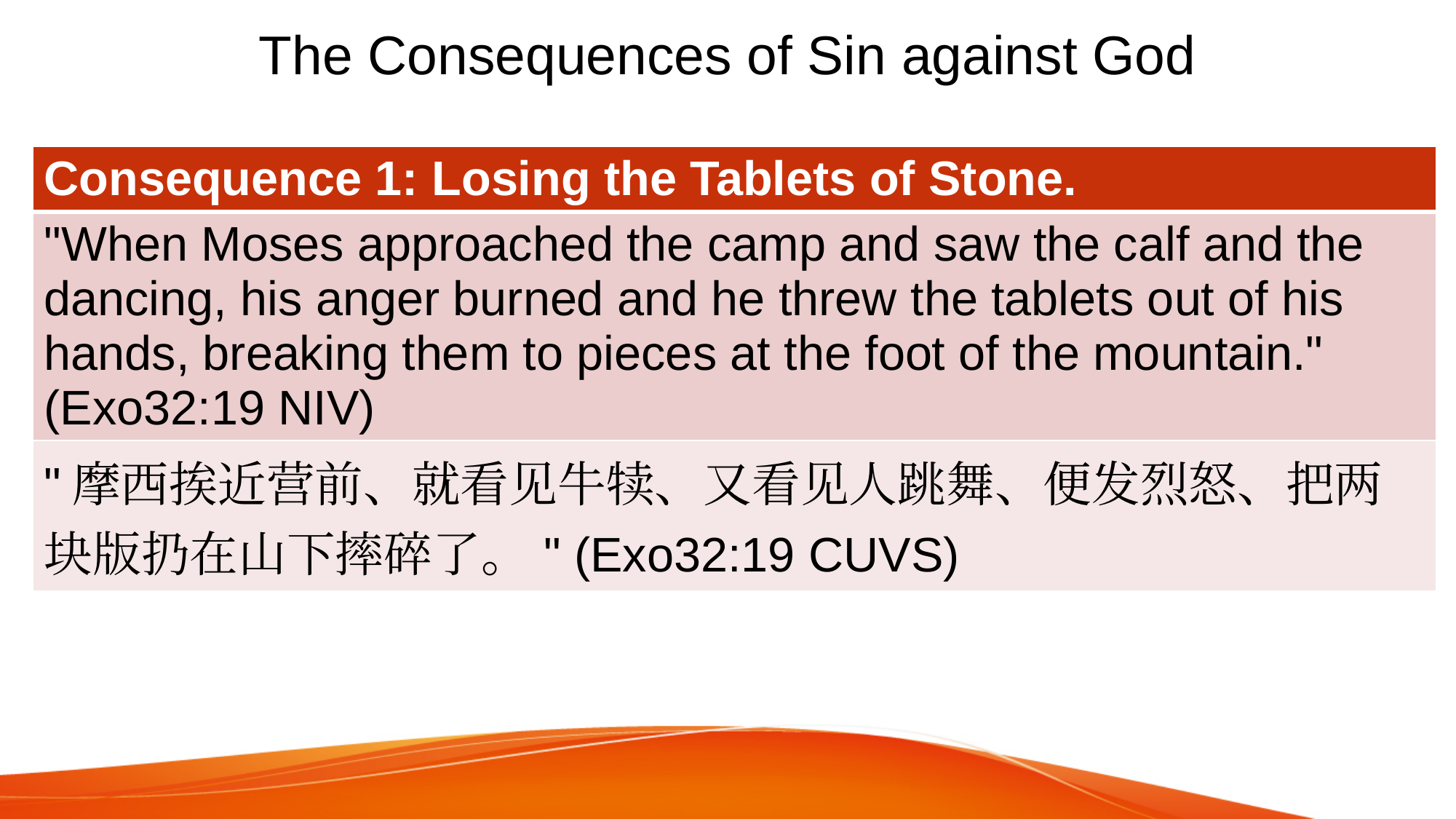

# The Consequences of Sin against God
| Consequence 1: Losing the Tablets of Stone. |
| --- |
| "When Moses approached the camp and saw the calf and the dancing, his anger burned and he threw the tablets out of his hands, breaking them to pieces at the foot of the mountain." (Exo32:19 NIV) |
| "摩西挨近营前、就看见牛犊、又看见人跳舞、便发烈怒、把两块版扔在山下摔碎了。" (Exo32:19 CUVS) |